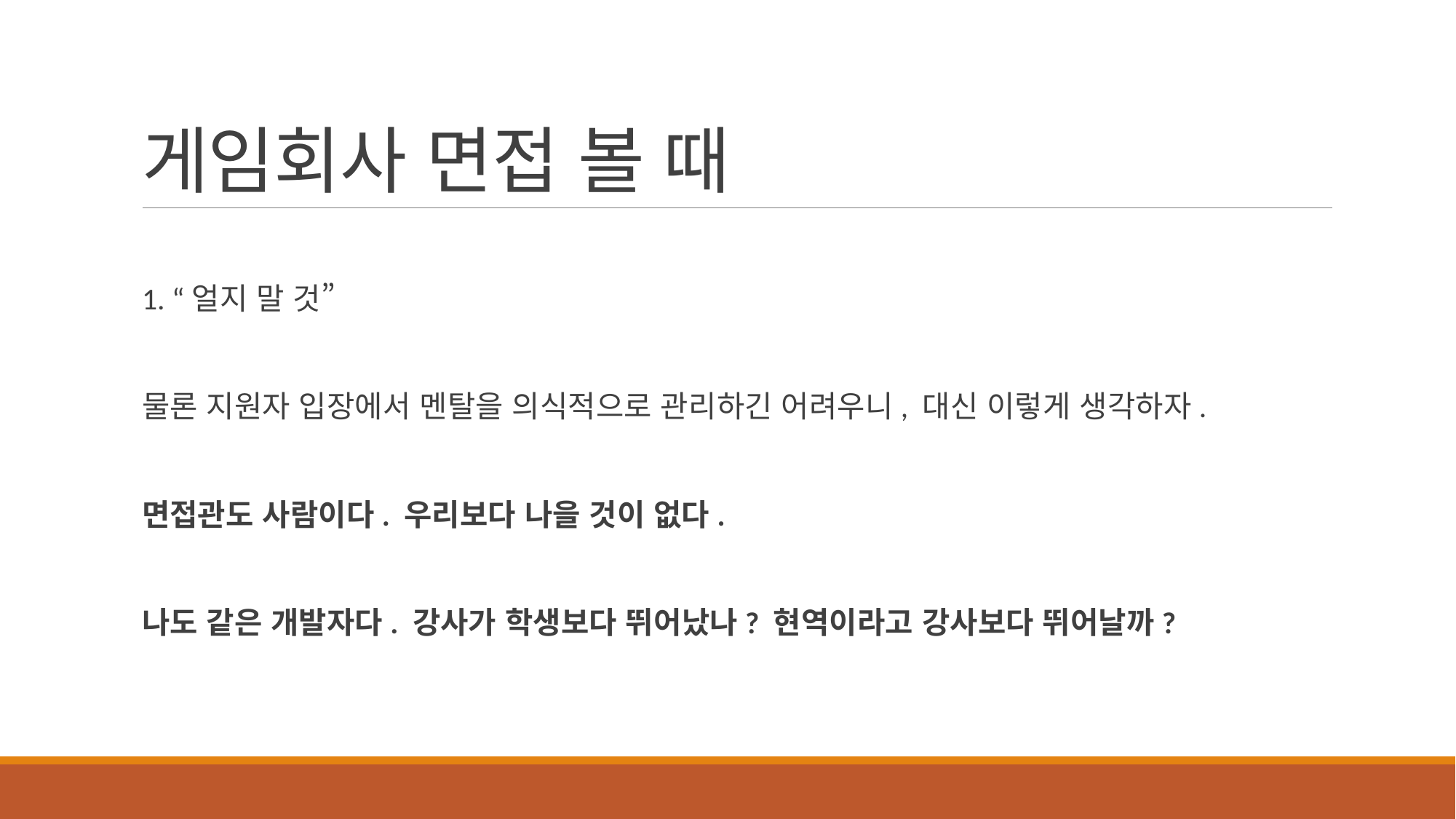

# 게임회사 면접 볼 때

1. “얼지 말 것”

물론 지원자 입장에서 멘탈을 의식적으로 관리하긴 어려우니, 대신 이렇게 생각하자.

면접관도 사람이다. 우리보다 나을 것이 없다.

나도 같은 개발자다. 강사가 학생보다 뛰어났나? 현역이라고 강사보다 뛰어날까?